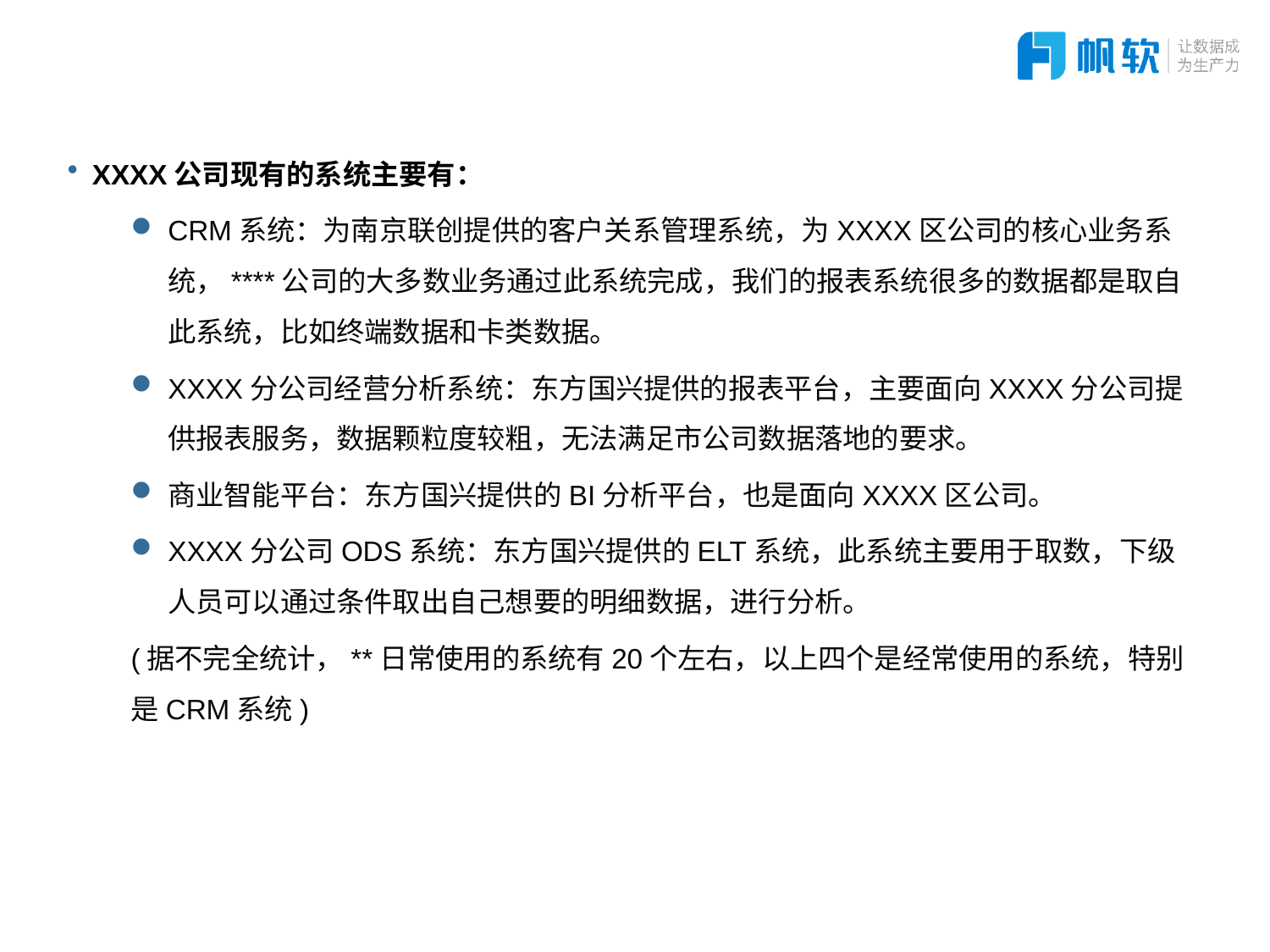

XXXX公司现有的系统主要有：
CRM系统：为南京联创提供的客户关系管理系统，为XXXX区公司的核心业务系统，****公司的大多数业务通过此系统完成，我们的报表系统很多的数据都是取自此系统，比如终端数据和卡类数据。
XXXX分公司经营分析系统：东方国兴提供的报表平台，主要面向XXXX分公司提供报表服务，数据颗粒度较粗，无法满足市公司数据落地的要求。
商业智能平台：东方国兴提供的BI分析平台，也是面向XXXX区公司。
XXXX分公司ODS系统：东方国兴提供的ELT系统，此系统主要用于取数，下级人员可以通过条件取出自己想要的明细数据，进行分析。
(据不完全统计，**日常使用的系统有20个左右，以上四个是经常使用的系统，特别是CRM系统)